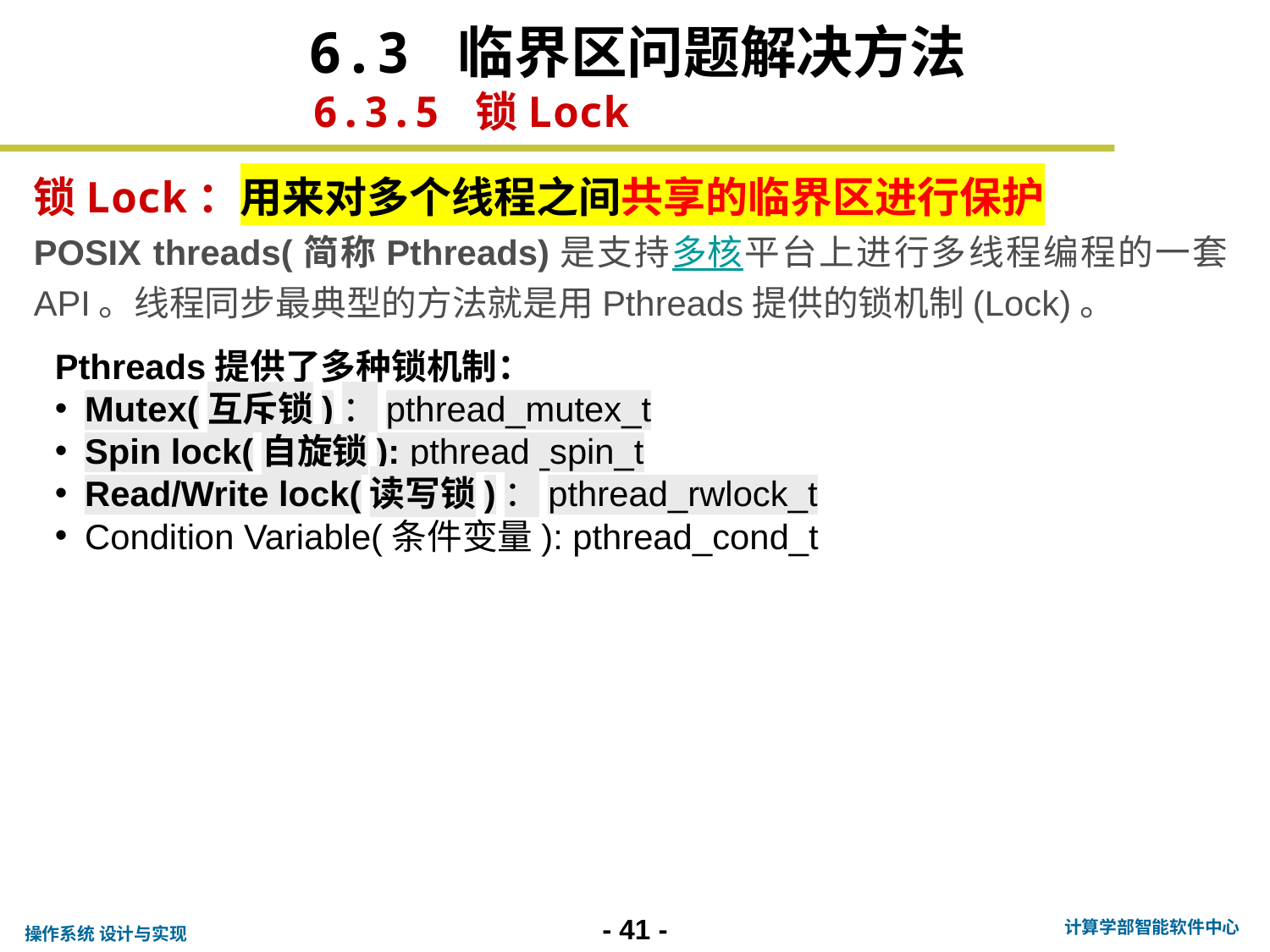

6.3 临界区问题解决方法
6.3.5 锁Lock
锁Lock：用来对多个线程之间共享的临界区进行保护
POSIX threads(简称Pthreads)是支持多核平台上进行多线程编程的一套API。线程同步最典型的方法就是用Pthreads提供的锁机制(Lock)。
Pthreads提供了多种锁机制：
Mutex(互斥锁)：pthread_mutex_t
Spin lock(自旋锁): pthread_spin_t
Read/Write lock(读写锁)：pthread_rwlock_t
Condition Variable(条件变量): pthread_cond_t